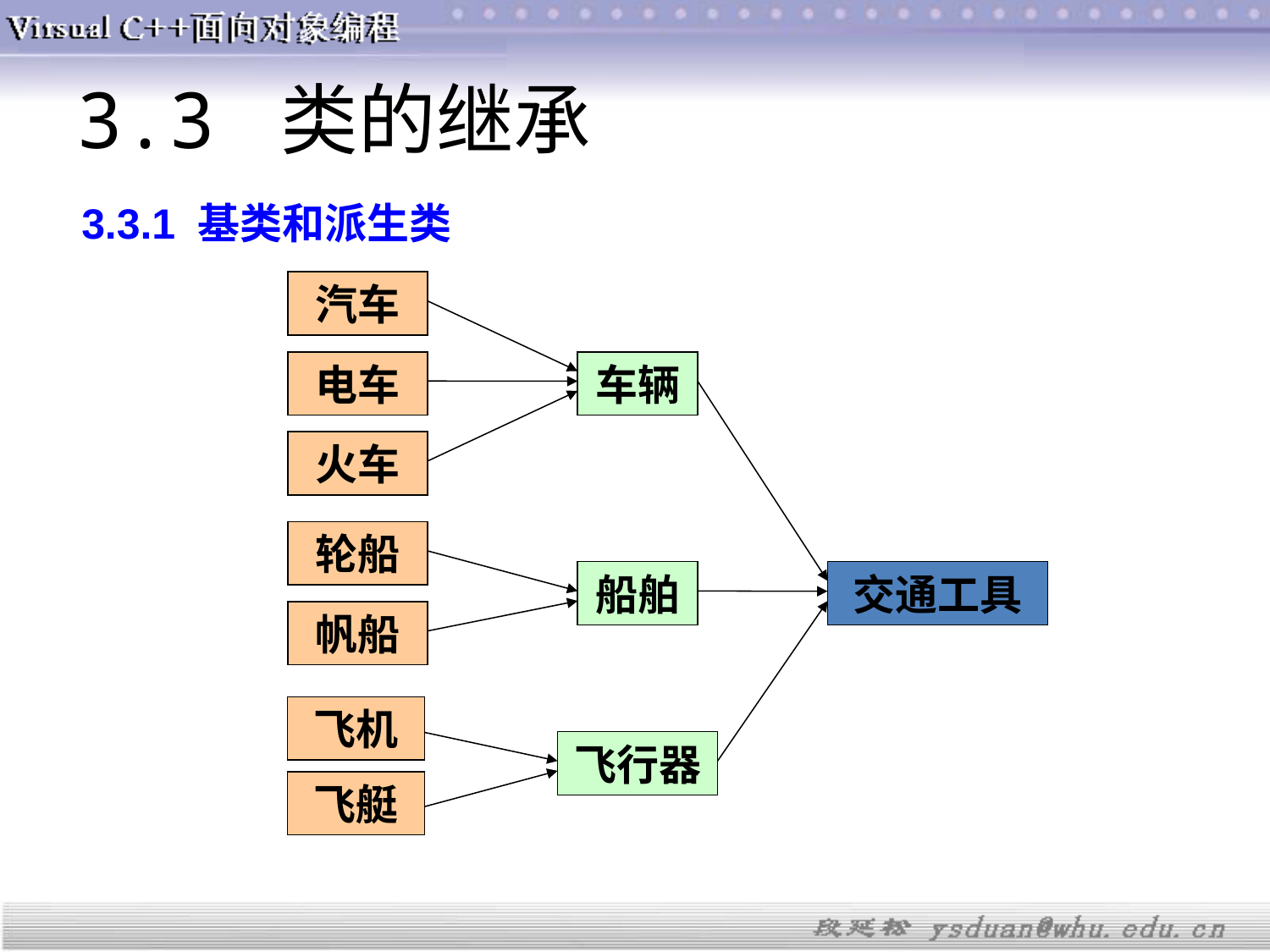

3.3 类的继承
3.3.1 基类和派生类
汽车

电车
车辆

火车
轮船

船舶
交通工具

帆船

飞机
飞行器

飞艇